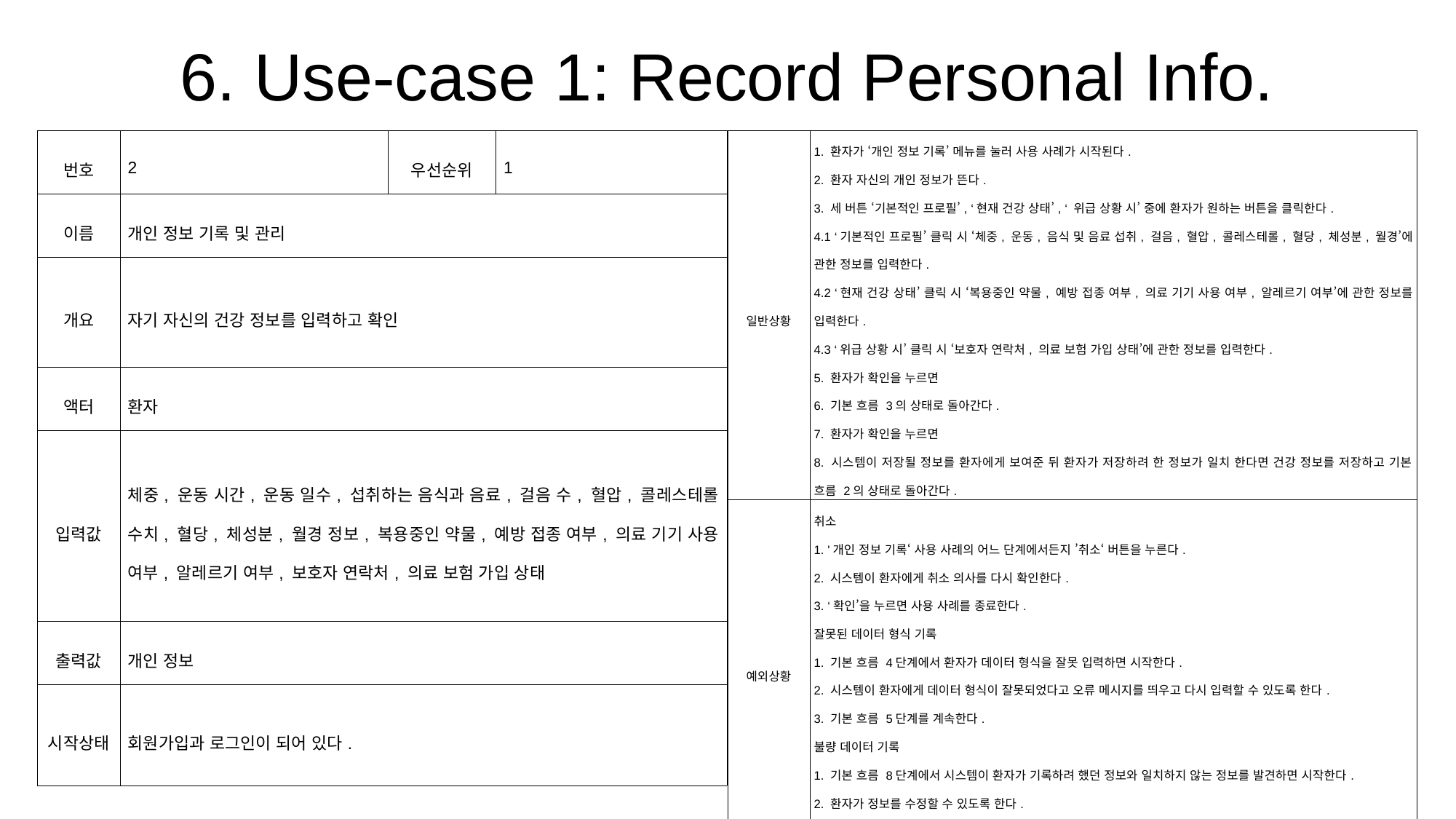

# 6. Use-case 1: Record Personal Info.
| 일반상황 | 1. 환자가 ‘개인 정보 기록’ 메뉴를 눌러 사용 사례가 시작된다. 2. 환자 자신의 개인 정보가 뜬다. 3. 세 버튼 ‘기본적인 프로필’, ‘현재 건강 상태’, ‘ 위급 상황 시’ 중에 환자가 원하는 버튼을 클릭한다. 4.1 ‘기본적인 프로필’ 클릭 시 ‘체중, 운동, 음식 및 음료 섭취, 걸음, 혈압, 콜레스테롤, 혈당, 체성분, 월경’에 관한 정보를 입력한다. 4.2 ‘현재 건강 상태’ 클릭 시 ‘복용중인 약물, 예방 접종 여부, 의료 기기 사용 여부, 알레르기 여부’에 관한 정보를 입력한다. 4.3 ‘위급 상황 시’ 클릭 시 ‘보호자 연락처, 의료 보험 가입 상태’에 관한 정보를 입력한다. 5. 환자가 확인을 누르면 6. 기본 흐름 3의 상태로 돌아간다. 7. 환자가 확인을 누르면 8. 시스템이 저장될 정보를 환자에게 보여준 뒤 환자가 저장하려 한 정보가 일치 한다면 건강 정보를 저장하고 기본 흐름 2의 상태로 돌아간다. |
| --- | --- |
| 예외상황 | 취소 1. '개인 정보 기록‘ 사용 사례의 어느 단계에서든지 ’취소‘ 버튼을 누른다. 2. 시스템이 환자에게 취소 의사를 다시 확인한다. 3. ‘확인’을 누르면 사용 사례를 종료한다. 잘못된 데이터 형식 기록 1. 기본 흐름 4단계에서 환자가 데이터 형식을 잘못 입력하면 시작한다. 2. 시스템이 환자에게 데이터 형식이 잘못되었다고 오류 메시지를 띄우고 다시 입력할 수 있도록 한다. 3. 기본 흐름 5단계를 계속한다. 불량 데이터 기록 1. 기본 흐름 8단계에서 시스템이 환자가 기록하려 했던 정보와 일치하지 않는 정보를 발견하면 시작한다. 2. 환자가 정보를 수정할 수 있도록 한다. 3. 환자가 ‘확인’을 누르면 기본 흐름 2단계로 돌아간다. |
| 완료상태 | 개인 정보 기록이 취소되지 않는다면 시스템에 저장하고 환자의 개인 정보를 띄운다. |
| 번호 | 2 | 우선순위 | 1 |
| --- | --- | --- | --- |
| 이름 | 개인 정보 기록 및 관리 |  |  |
| 개요 | 자기 자신의 건강 정보를 입력하고 확인 |  |  |
| 액터 | 환자 |  |  |
| 입력값 | 체중, 운동 시간, 운동 일수, 섭취하는 음식과 음료, 걸음 수, 혈압, 콜레스테롤 수치, 혈당, 체성분, 월경 정보, 복용중인 약물, 예방 접종 여부, 의료 기기 사용 여부, 알레르기 여부, 보호자 연락처, 의료 보험 가입 상태 |  |  |
| 출력값 | 개인 정보 |  |  |
| 시작상태 | 회원가입과 로그인이 되어 있다. |  |  |